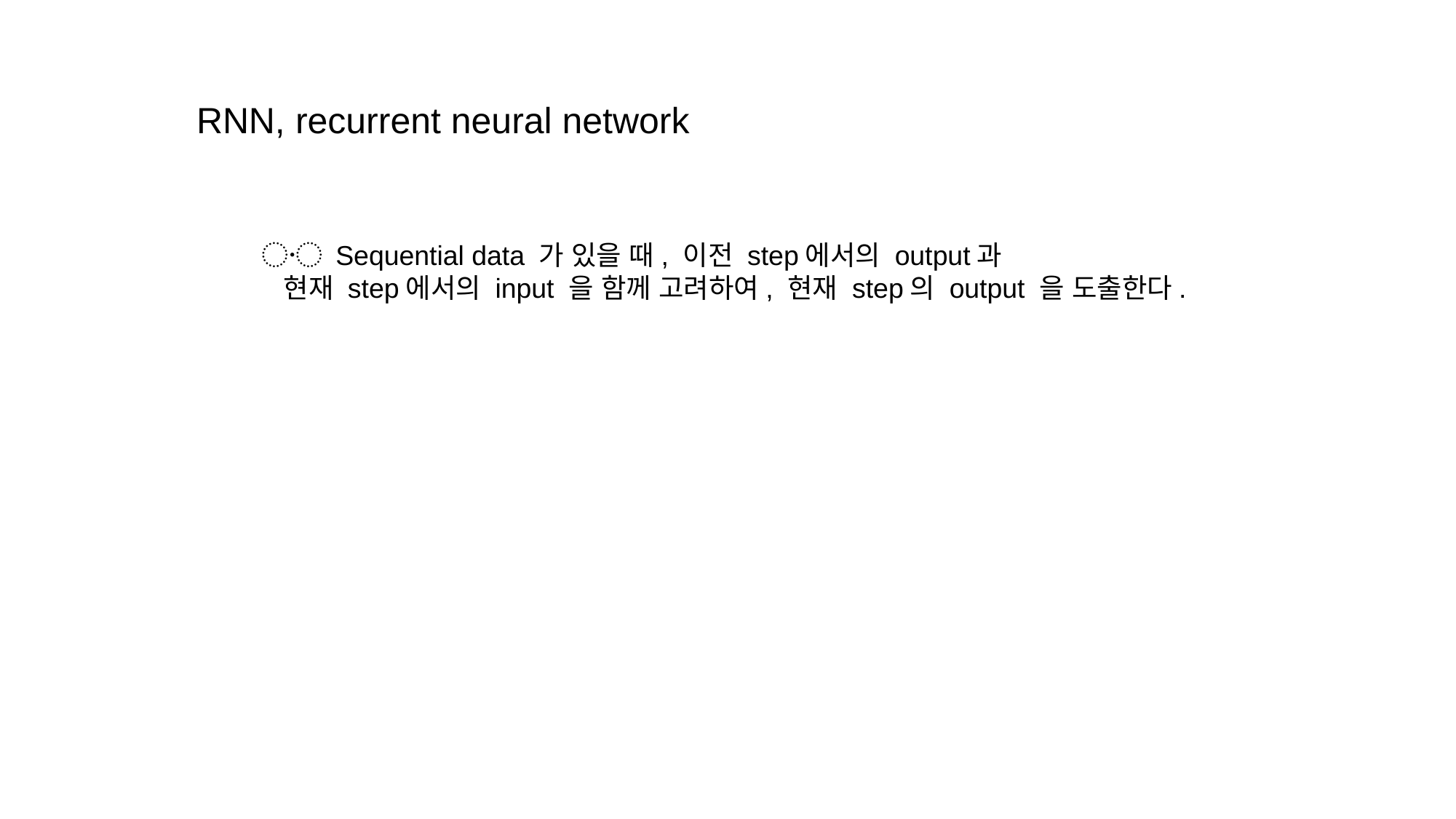

RNN, recurrent neural network

〮 Sequential data 가 있을 때, 이전 step에서의 output과
  현재 step에서의 input 을 함께 고려하여, 현재 step의 output 을 도출한다.